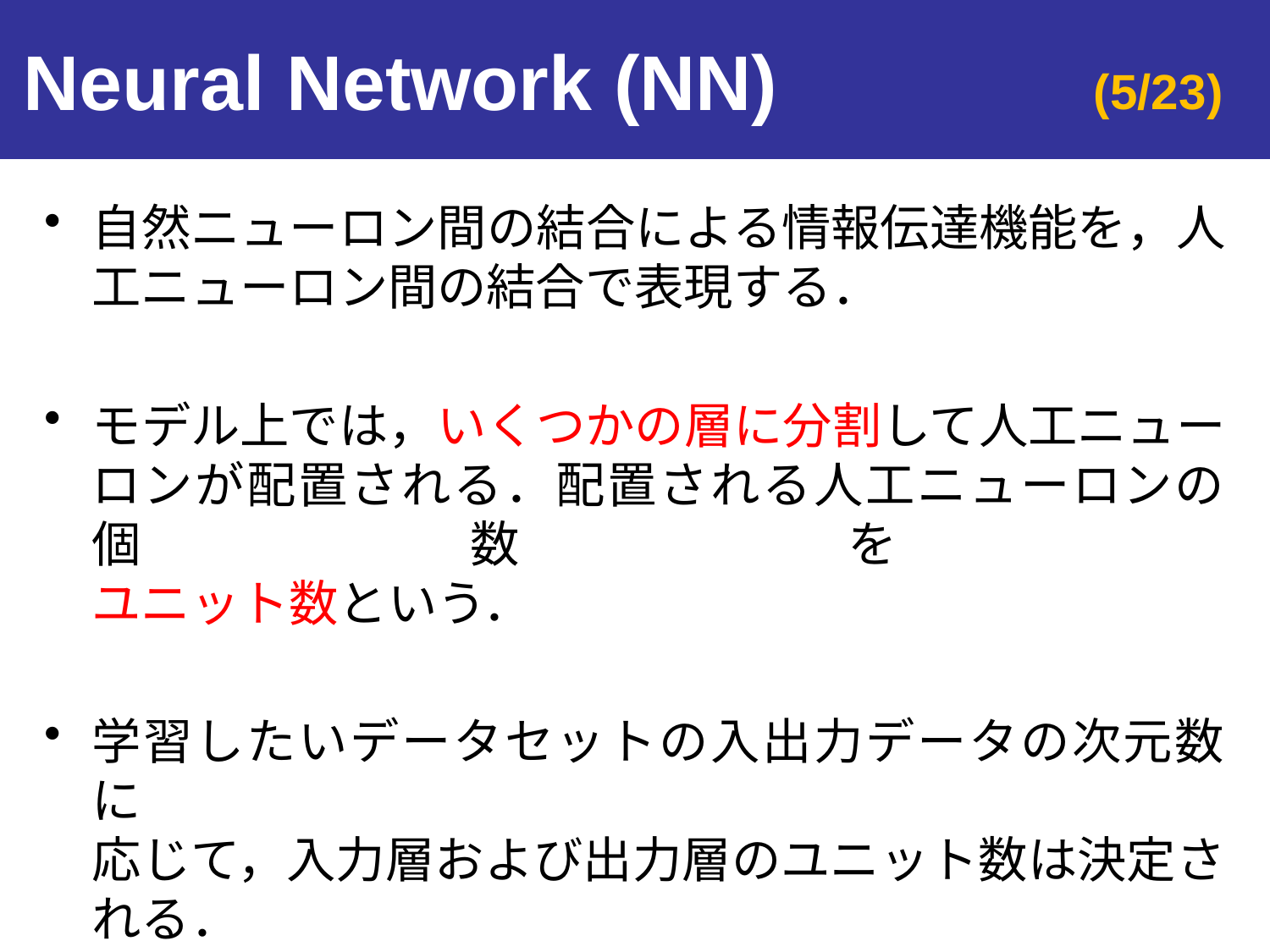

# Neural Network (NN)
自然ニューロン間の結合による情報伝達機能を，人工ニューロン間の結合で表現する．

モデル上では，いくつかの層に分割して人工ニューロンが配置される．配置される人工ニューロンの個数を
ユニット数という．

学習したいデータセットの入出力データの次元数に
応じて，入力層および出力層のユニット数は決定される．